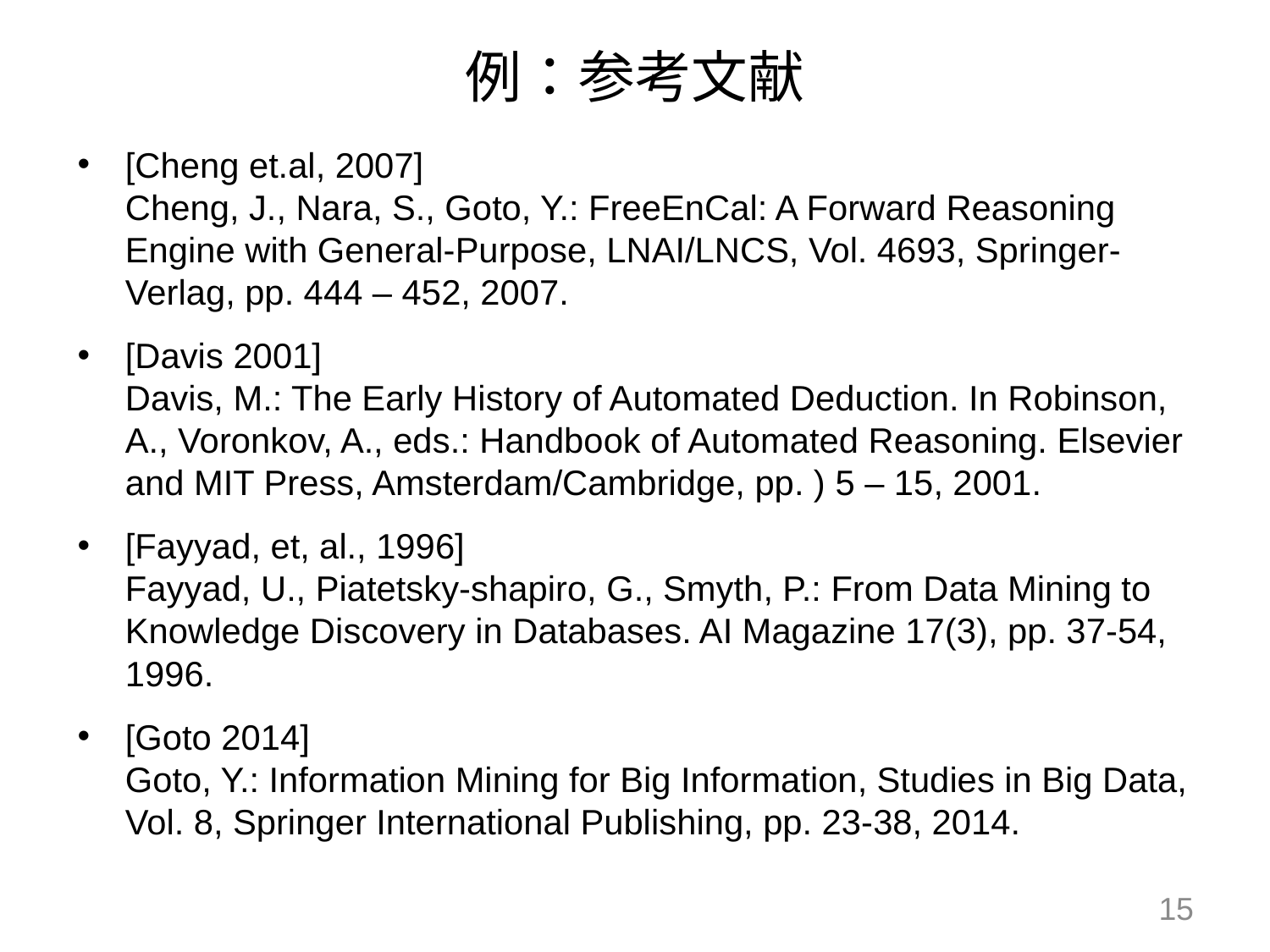

# 例：参考文献
[Cheng et.al, 2007]
Cheng, J., Nara, S., Goto, Y.: FreeEnCal: A Forward Reasoning Engine with General-Purpose, LNAI/LNCS, Vol. 4693, Springer-Verlag, pp. 444 – 452, 2007.
[Davis 2001]
Davis, M.: The Early History of Automated Deduction. In Robinson, A., Voronkov, A., eds.: Handbook of Automated Reasoning. Elsevier and MIT Press, Amsterdam/Cambridge, pp. ) 5 – 15, 2001.
[Fayyad, et, al., 1996]
Fayyad, U., Piatetsky-shapiro, G., Smyth, P.: From Data Mining to Knowledge Discovery in Databases. AI Magazine 17(3), pp. 37-54, 1996.
[Goto 2014]
Goto, Y.: Information Mining for Big Information, Studies in Big Data, Vol. 8, Springer International Publishing, pp. 23-38, 2014.
15